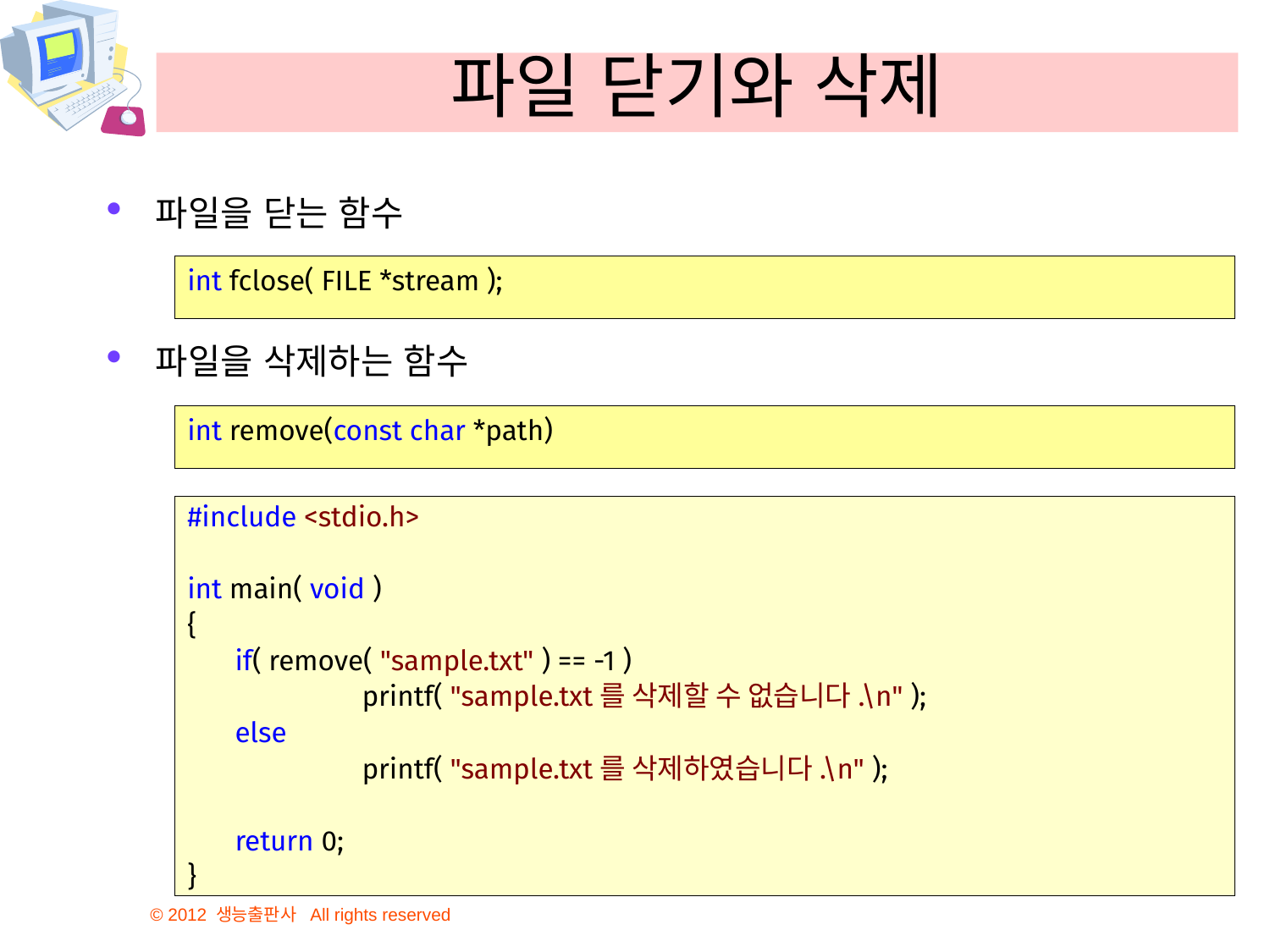

# 파일 닫기와 삭제
파일을 닫는 함수

파일을 삭제하는 함수
int fclose( FILE *stream );
int remove(const char *path)

#include <stdio.h>

int main( void )
{
	if( remove( "sample.txt" ) == -1 )
		printf( "sample.txt를 삭제할 수 없습니다.\n" );
	else
      		printf( "sample.txt를 삭제하였습니다.\n" );

	return 0;
}